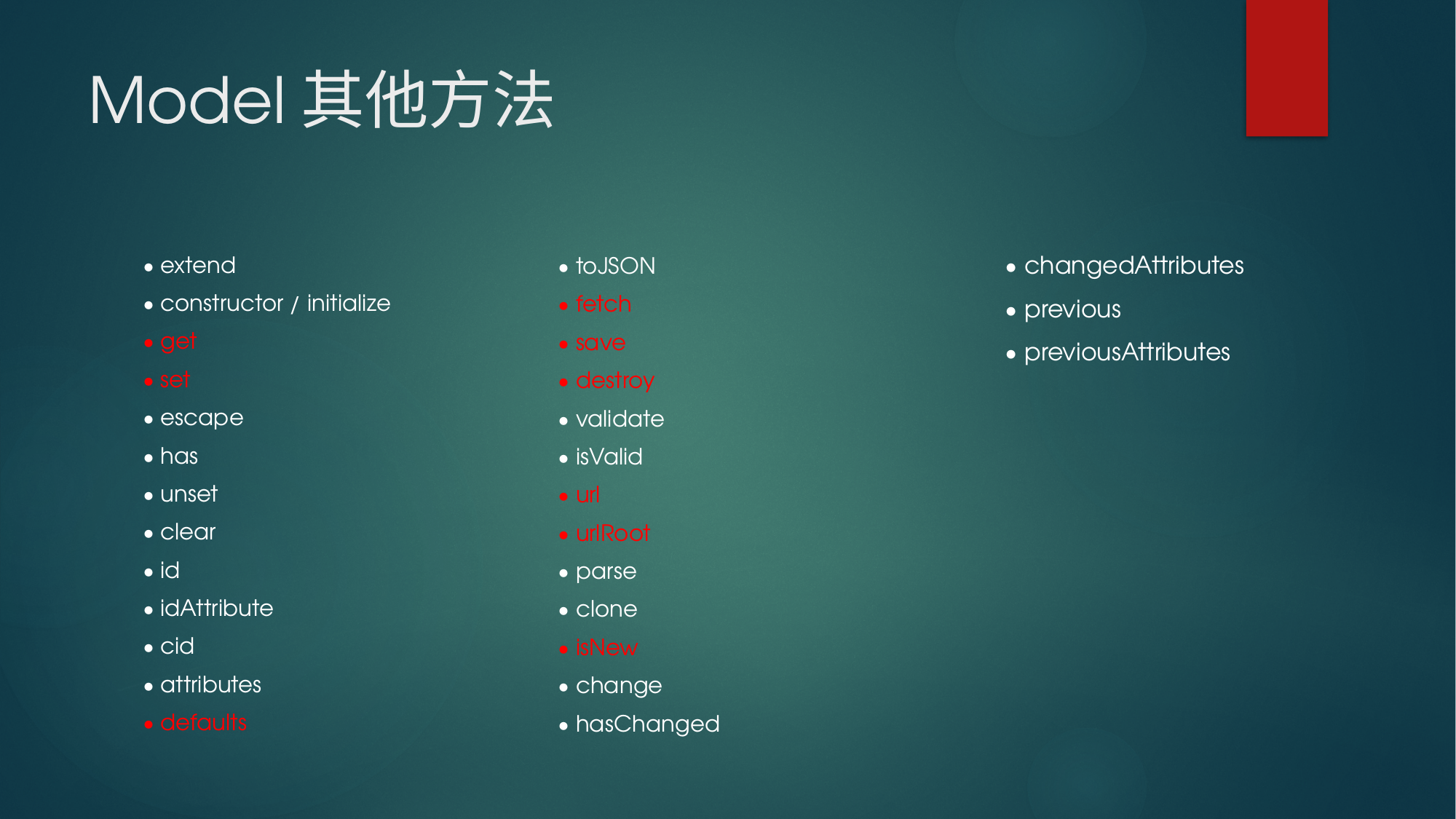

# Model其他方法
• changedAttributes
• previous
• previousAttributes
• extend
• constructor / initialize
• get
• set
• escape
• has
• unset
• clear
• id
• idAttribute
• cid
• attributes
• defaults
• toJSON
• fetch
• save
• destroy
• validate
• isValid
• url
• urlRoot
• parse
• clone
• isNew
• change
• hasChanged